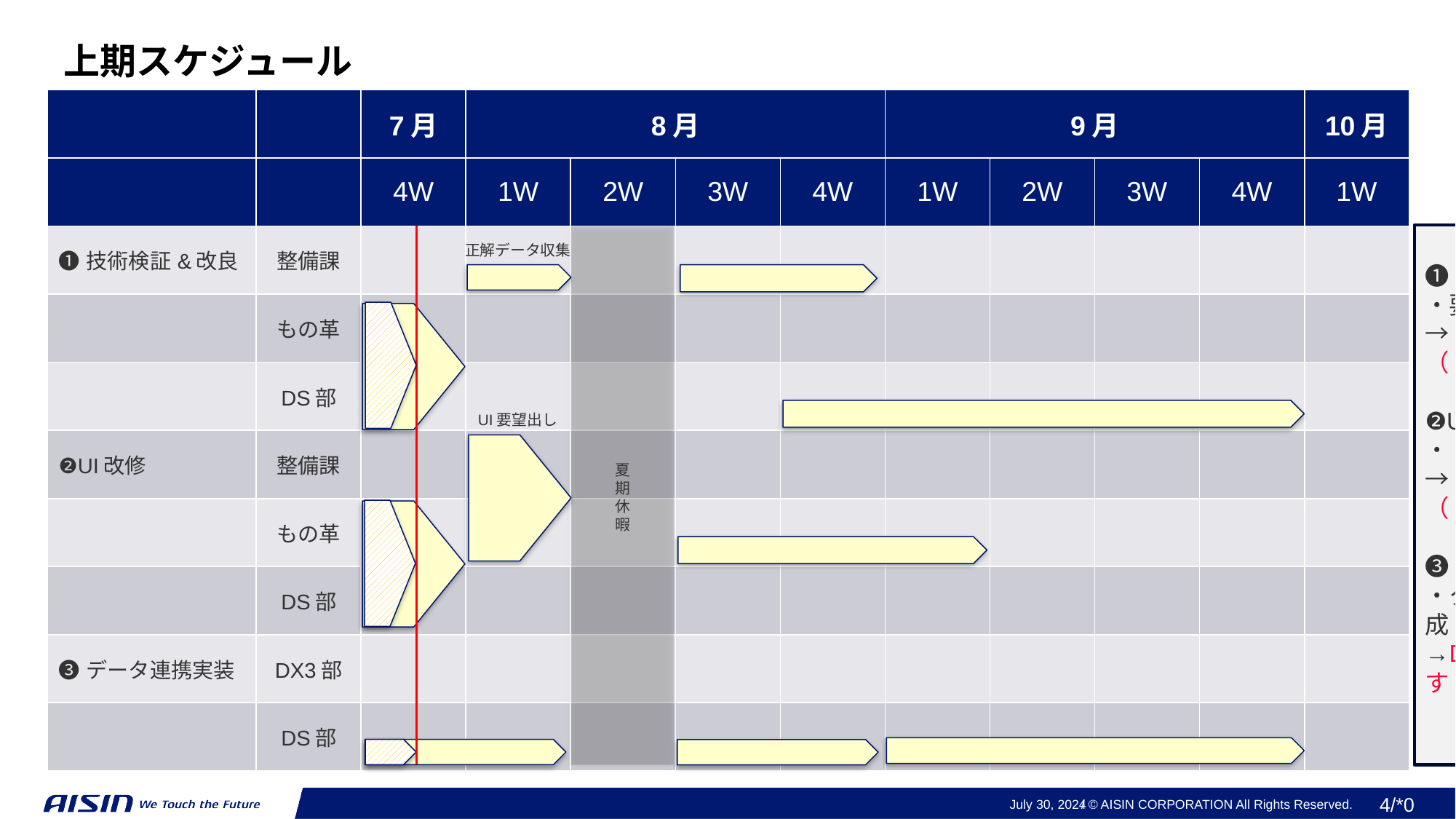

上期スケジュール
|  |  | 7月 | 8月 |  |  |  | 9月 |  |  |  | 10月 |
| --- | --- | --- | --- | --- | --- | --- | --- | --- | --- | --- | --- |
|  |  | 4W | 1W | 2W | 3W | 4W | 1W | 2W | 3W | 4W | 1W |
| ❶技術検証&改良 | 整備課 |  |  |  |  |  |  |  |  |  |  |
|  | もの革 |  |  |  |  |  |  |  |  |  |  |
|  | DS部 |  |  |  |  |  |  |  |  |  |  |
| ❷UI改修 | 整備課 |  |  |  |  |  |  |  |  |  |  |
|  | もの革 |  |  |  |  |  |  |  |  |  |  |
|  | DS部 |  |  |  |  |  |  |  |  |  |  |
| ❸データ連携実装 | DX3部 |  |  |  |  |  |  |  |  |  |  |
|  | DS部 |  |  |  |  |  |  |  |  |  |  |

現在の状態
❶技術検証＆改良
・要因粒度整理
→もの革さんと事前打ち合わせ（8/1）

❷UI改修
・UI要望出しの進め方整理
→もの革さんと事前打ち合わせ（8/1）

❸データ連携実装
・タスクの洗い出しとスケジュール作成
→DX3部の方に日程感を確認しています

正解データ収集

UI要望出し

夏
期
休
暇

DB連携実装

July 30, 2024